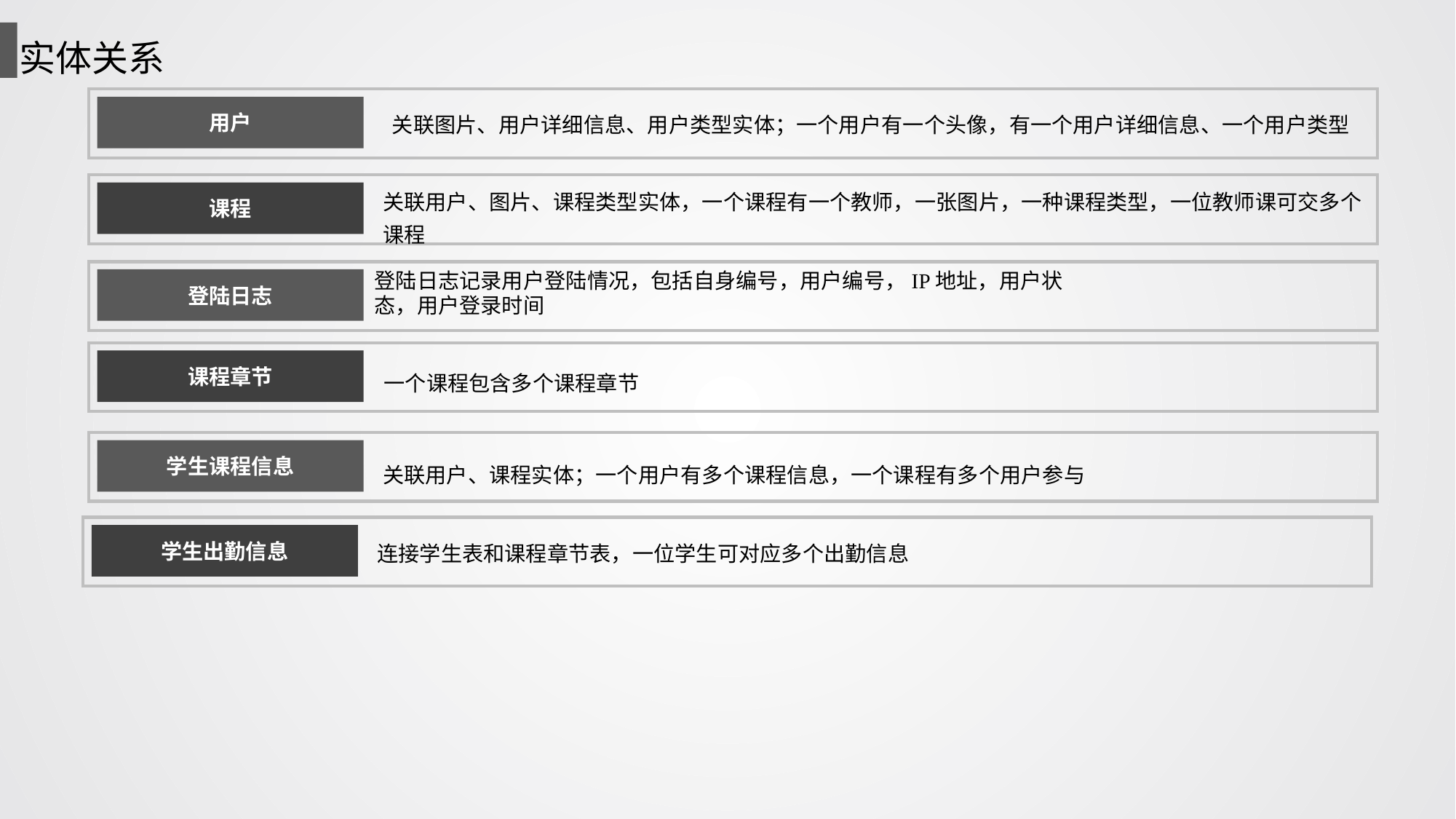

实体关系

用户

关联图片、用户详细信息、用户类型实体；一个用户有一个头像，有一个用户详细信息、一个用户类型

关联用户、图片、课程类型实体，一个课程有一个教师，一张图片，一种课程类型，一位教师课可交多个课程
课程

登陆日志

登陆日志记录用户登陆情况，包括自身编号，用户编号，IP地址，用户状态，用户登录时间

课程章节
一个课程包含多个课程章节

学生课程信息
关联用户、课程实体；一个用户有多个课程信息，一个课程有多个用户参与

学生出勤信息
连接学生表和课程章节表，一位学生可对应多个出勤信息